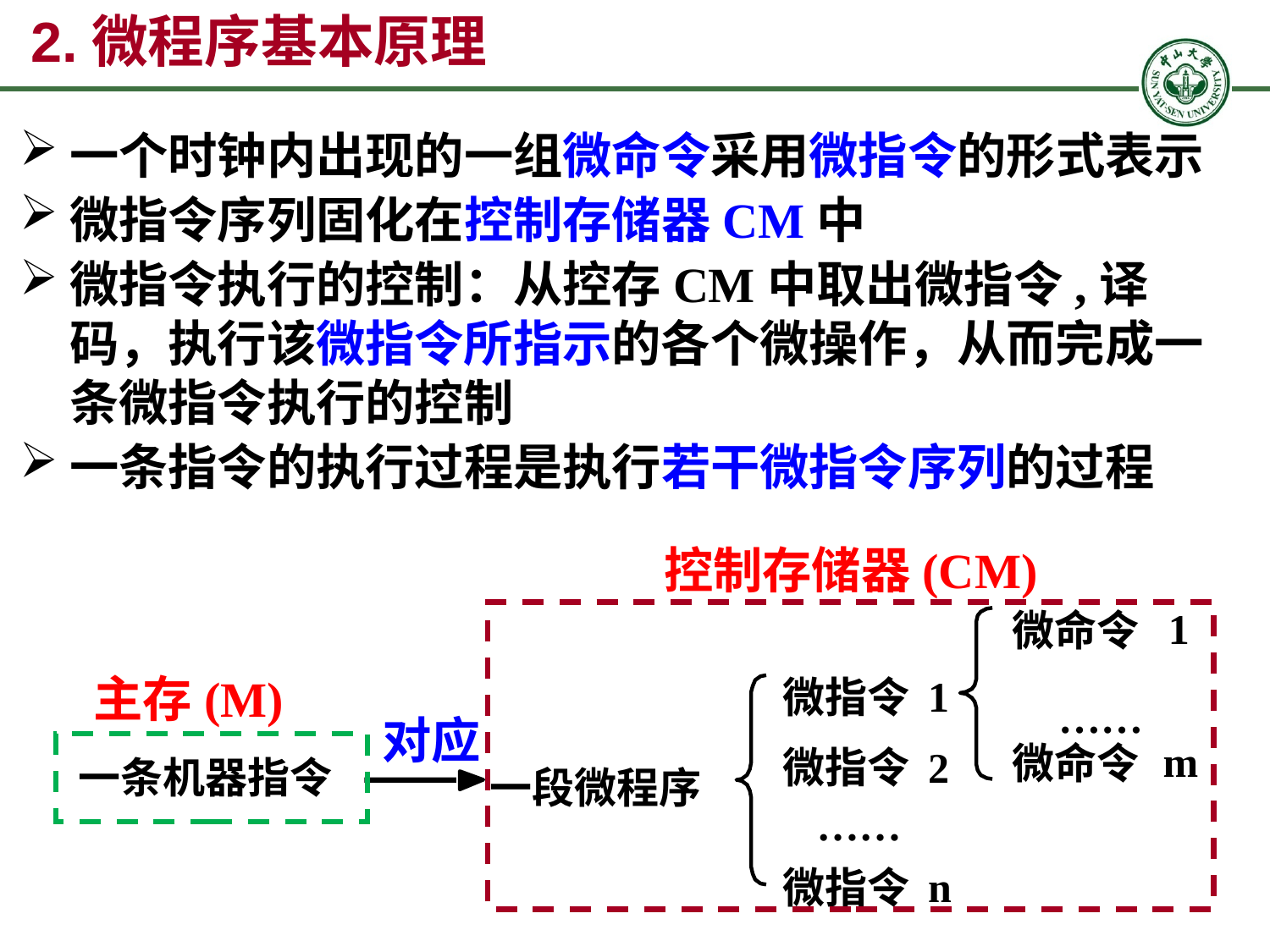

# 2.微程序基本原理
一个时钟内出现的一组微命令采用微指令的形式表示
微指令序列固化在控制存储器CM中
微指令执行的控制：从控存CM中取出微指令,译码，执行该微指令所指示的各个微操作，从而完成一条微指令执行的控制
一条指令的执行过程是执行若干微指令序列的过程
控制存储器(CM)

1
微命令

微命令
m

主存(M)
1
微指令

微指令
微指令
2
n

对应

一条机器指令

一段微程序
……
……